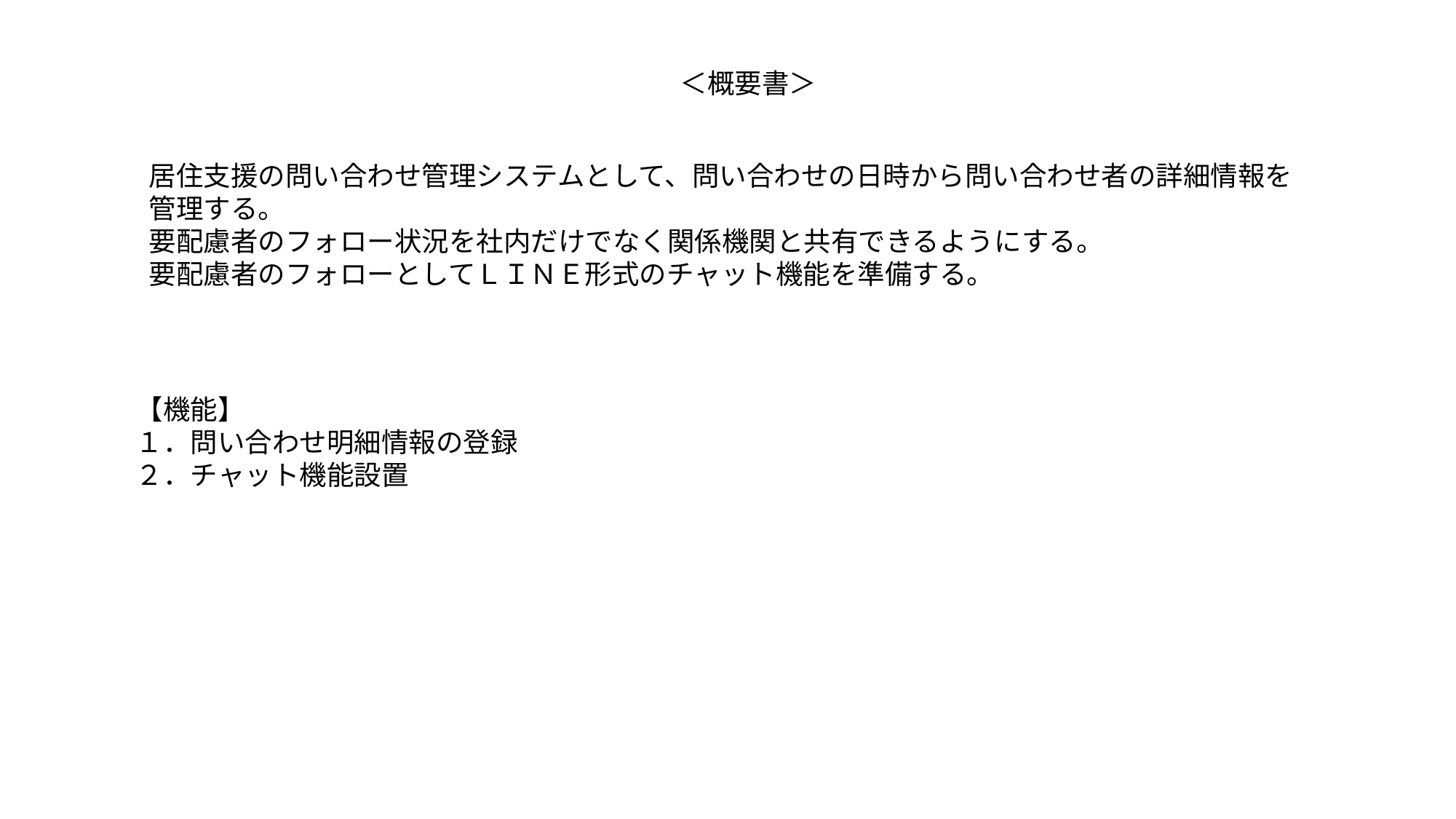

＜概要書＞
居住支援の問い合わせ管理システムとして、問い合わせの日時から問い合わせ者の詳細情報を管理する。
要配慮者のフォロー状況を社内だけでなく関係機関と共有できるようにする。
要配慮者のフォローとしてＬＩＮＥ形式のチャット機能を準備する。
【機能】
１．問い合わせ明細情報の登録
２．チャット機能設置